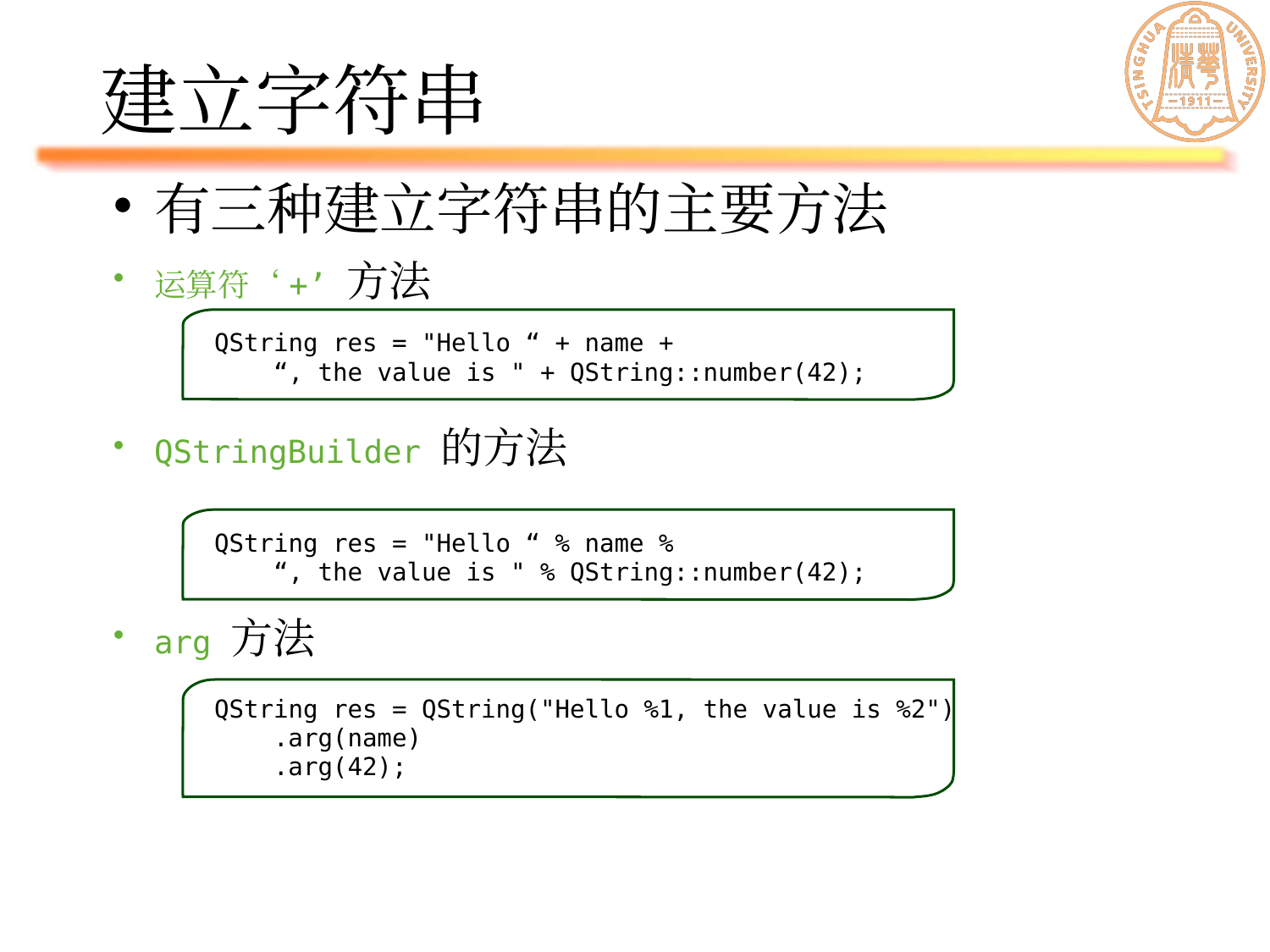

# 建立字符串
有三种建立字符串的主要方法
运算符‘+’ 方法

QStringBuilder 的方法

arg 方法

QString res = "Hello “ + name +
    “, the value is " + QString::number(42);

QString res = "Hello “ % name %
    “, the value is " % QString::number(42);

QString res = QString("Hello %1, the value is %2")
    .arg(name)
    .arg(42);